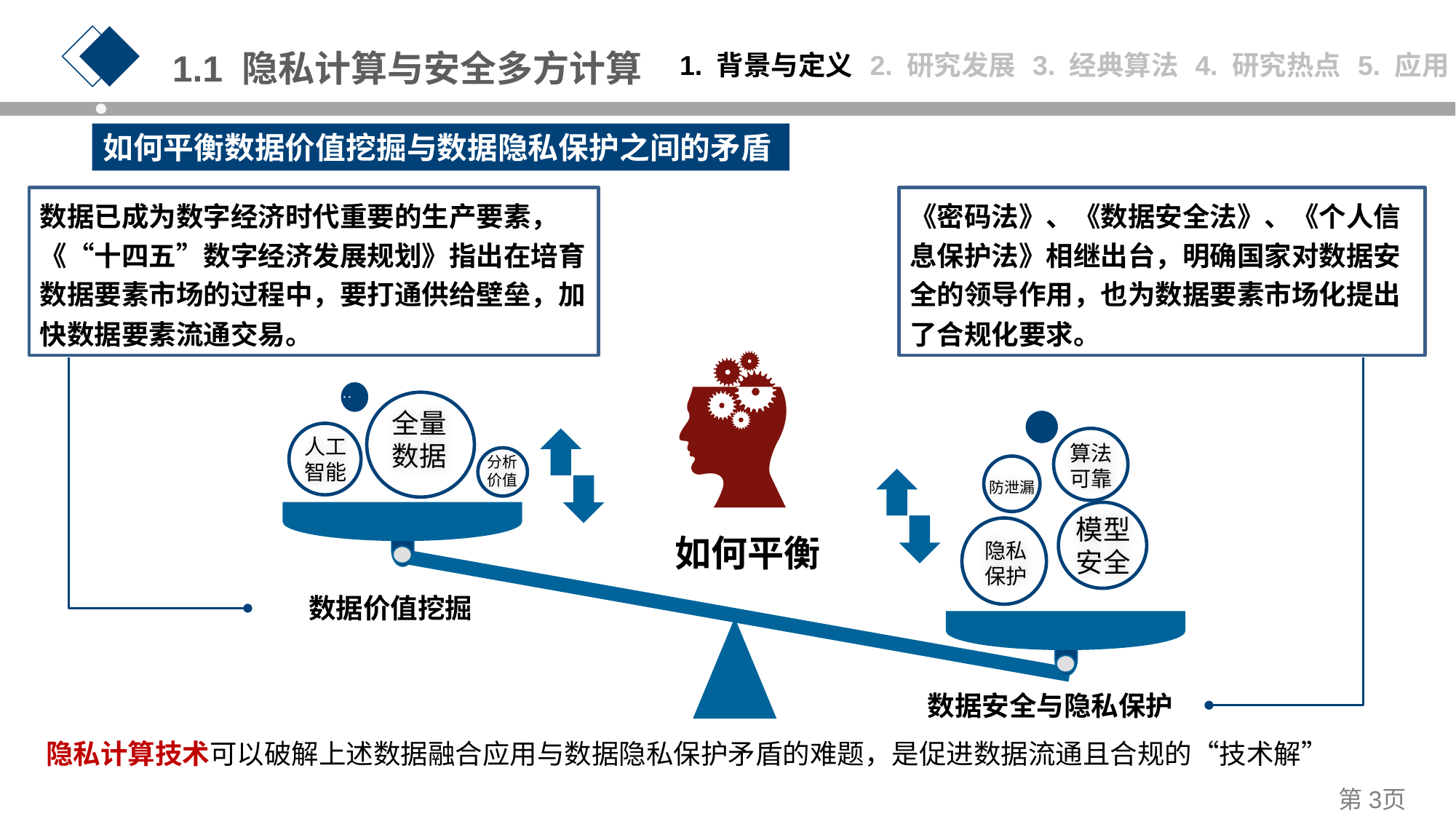

1.1 隐私计算与安全多方计算
1. 背景与定义
2. 研究发展
3. 经典算法
4. 研究热点
5. 应用
如何平衡数据价值挖掘与数据隐私保护之间的矛盾
数据已成为数字经济时代重要的生产要素，《“十四五”数字经济发展规划》指出在培育数据要素市场的过程中，要打通供给壁垒，加快数据要素流通交易。
《密码法》、《数据安全法》、《个人信息保护法》相继出台，明确国家对数据安全的领导作用，也为数据要素市场化提出了合规化要求。

··

全量数据

人工智能
算法可靠

分析价值

防泄漏

模型安全

如何平衡
隐私保护

数据价值挖掘

数据安全与隐私保护
隐私计算技术可以破解上述数据融合应用与数据隐私保护矛盾的难题，是促进数据流通且合规的“技术解”